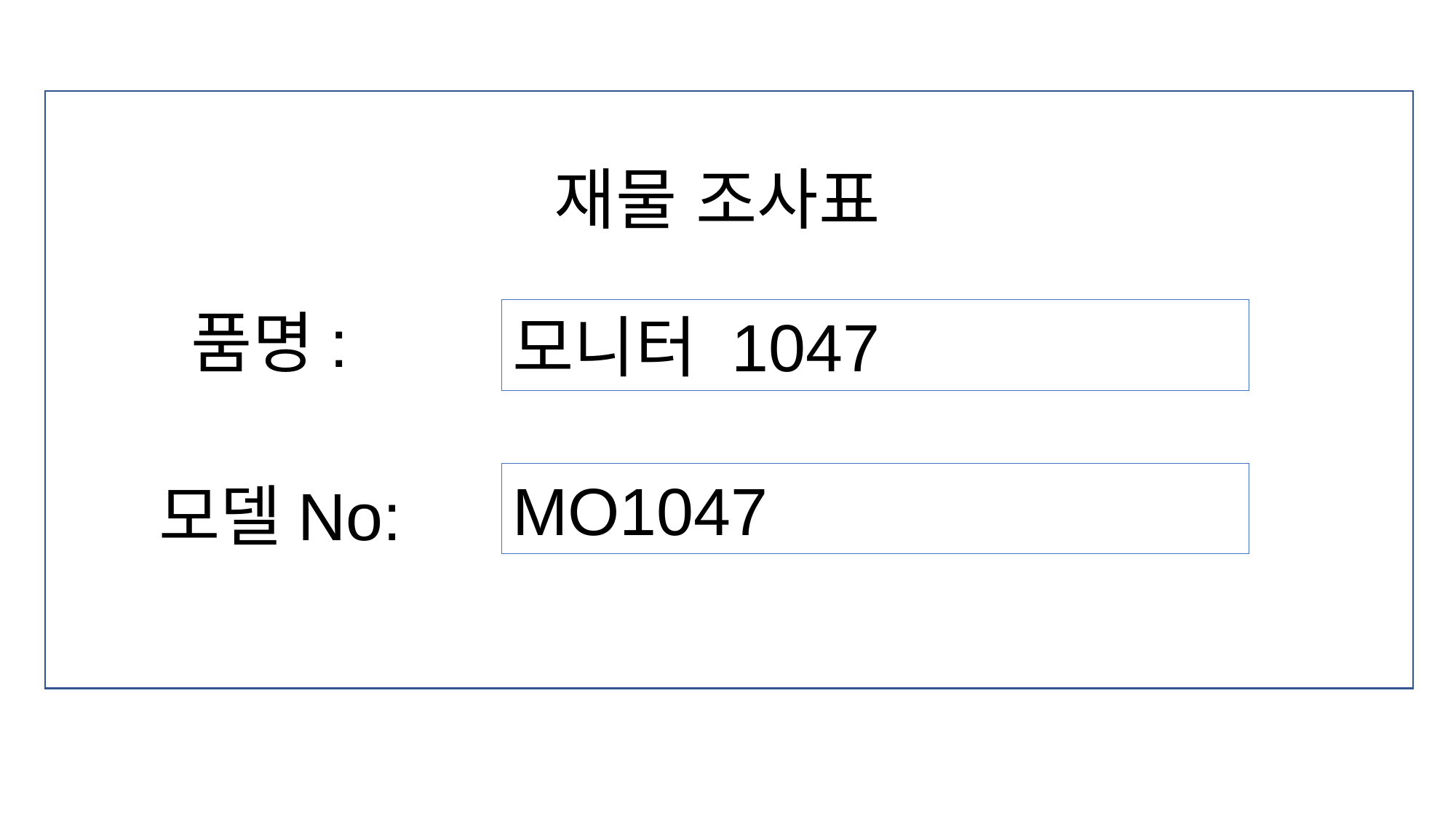

재물 조사표
품명:
모니터 1047
MO1047
모델No: